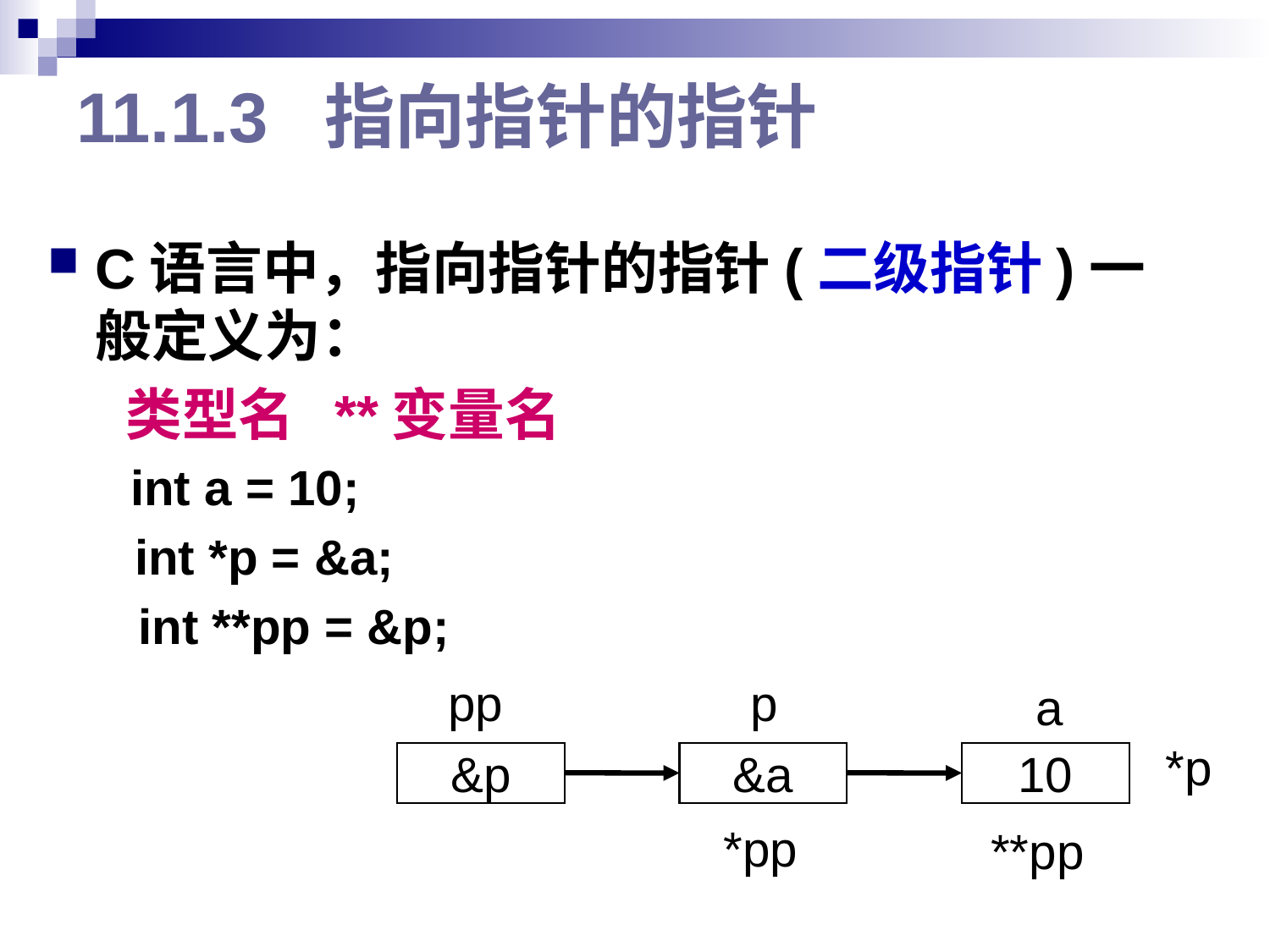

# 11.1.3  指向指针的指针
C语言中，指向指针的指针(二级指针)一般定义为：
     类型名  **变量名
       int a = 10;
  int *p = &a;
  int **pp = &p;

pp
p
a
*p
&p
&a
10

*pp
**pp